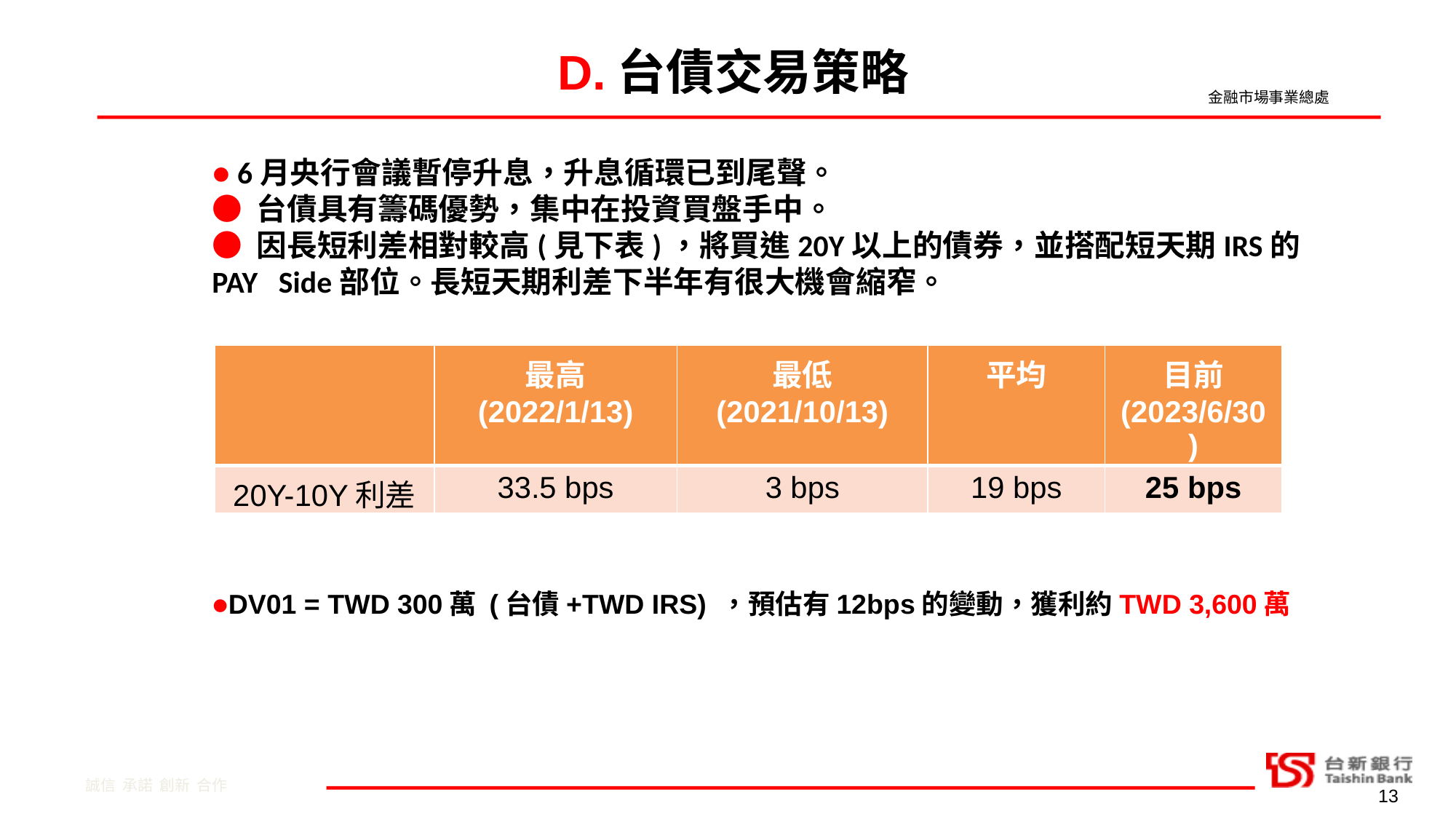

# D.台債交易策略
● 6月央行會議暫停升息，升息循環已到尾聲。
● 台債具有籌碼優勢，集中在投資買盤手中。
● 因長短利差相對較高(見下表)，將買進20Y以上的債券，並搭配短天期IRS的PAY   Side部位。長短天期利差下半年有很大機會縮窄。
|  | 最高 (2022/1/13) | 最低 (2021/10/13) | 平均 | 目前 (2023/6/30) |
| --- | --- | --- | --- | --- |
| 20Y-10Y利差 | 33.5 bps | 3 bps | 19 bps | 25 bps |

●DV01 = TWD 300萬 (台債+TWD IRS) ，預估有12bps的變動，獲利約TWD 3,600萬
13